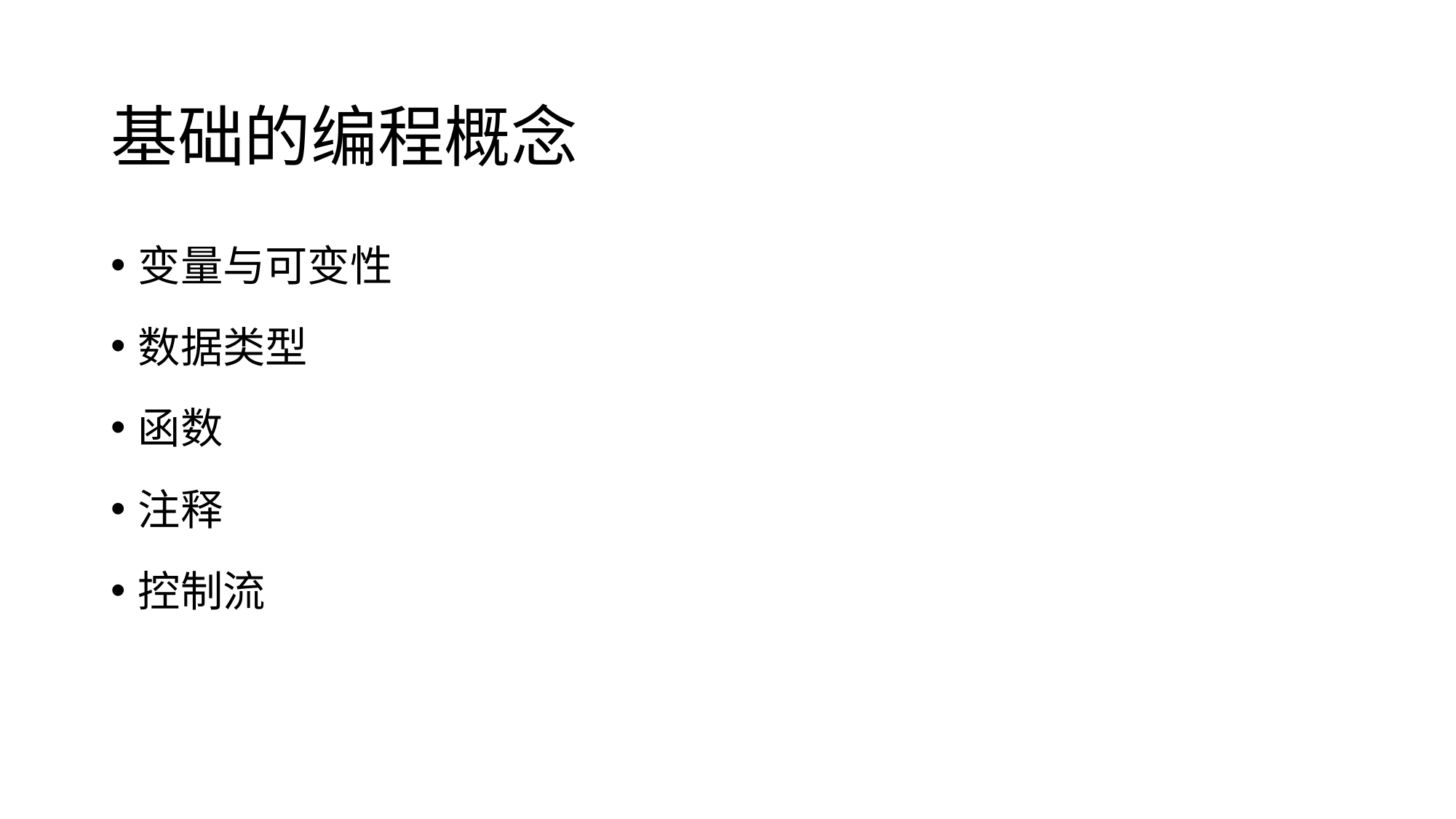

# 基础的编程概念
变量与可变性
数据类型
函数
注释
控制流